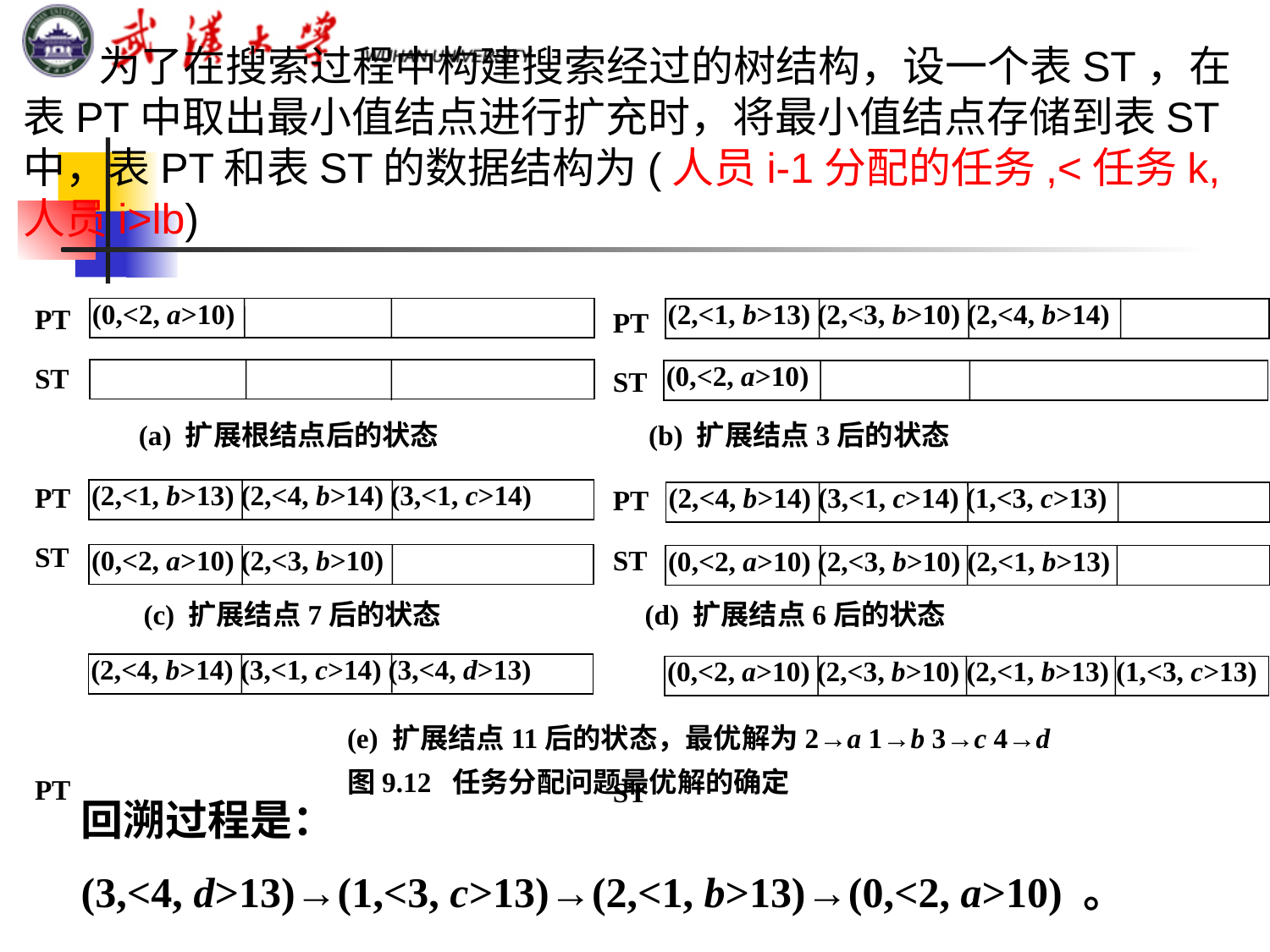

为了在搜索过程中构建搜索经过的树结构，设一个表ST，在表PT中取出最小值结点进行扩充时，将最小值结点存储到表ST中，表PT和表ST的数据结构为(人员i-1分配的任务,<任务k, 人员i>lb)
PT
ST

PT
ST

PT

PT
ST

PT
ST

ST

(0,<2, a>10)

(2,<1, b>13) (2,<3, b>10) (2,<4, b>14)

(0,<2, a>10)

(a) 扩展根结点后的状态                                (b) 扩展结点3后的状态

(2,<1, b>13) (2,<4, b>14) (3,<1, c>14)

(2,<4, b>14) (3,<1, c>14) (1,<3, c>13)

(0,<2, a>10) (2,<3, b>10)

(0,<2, a>10) (2,<3, b>10) (2,<1, b>13)
(c) 扩展结点7后的状态                               (d) 扩展结点6后的状态

(2,<4, b>14) (3,<1, c>14) (3,<4, d>13)

(0,<2, a>10) (2,<3, b>10) (2,<1, b>13) (1,<3, c>13)
(e) 扩展结点11后的状态，最优解为2→a 1→b 3→c 4→d
图9.12  任务分配问题最优解的确定
回溯过程是：
(3,<4, d>13)→(1,<3, c>13)→(2,<1, b>13)→(0,<2, a>10) 。